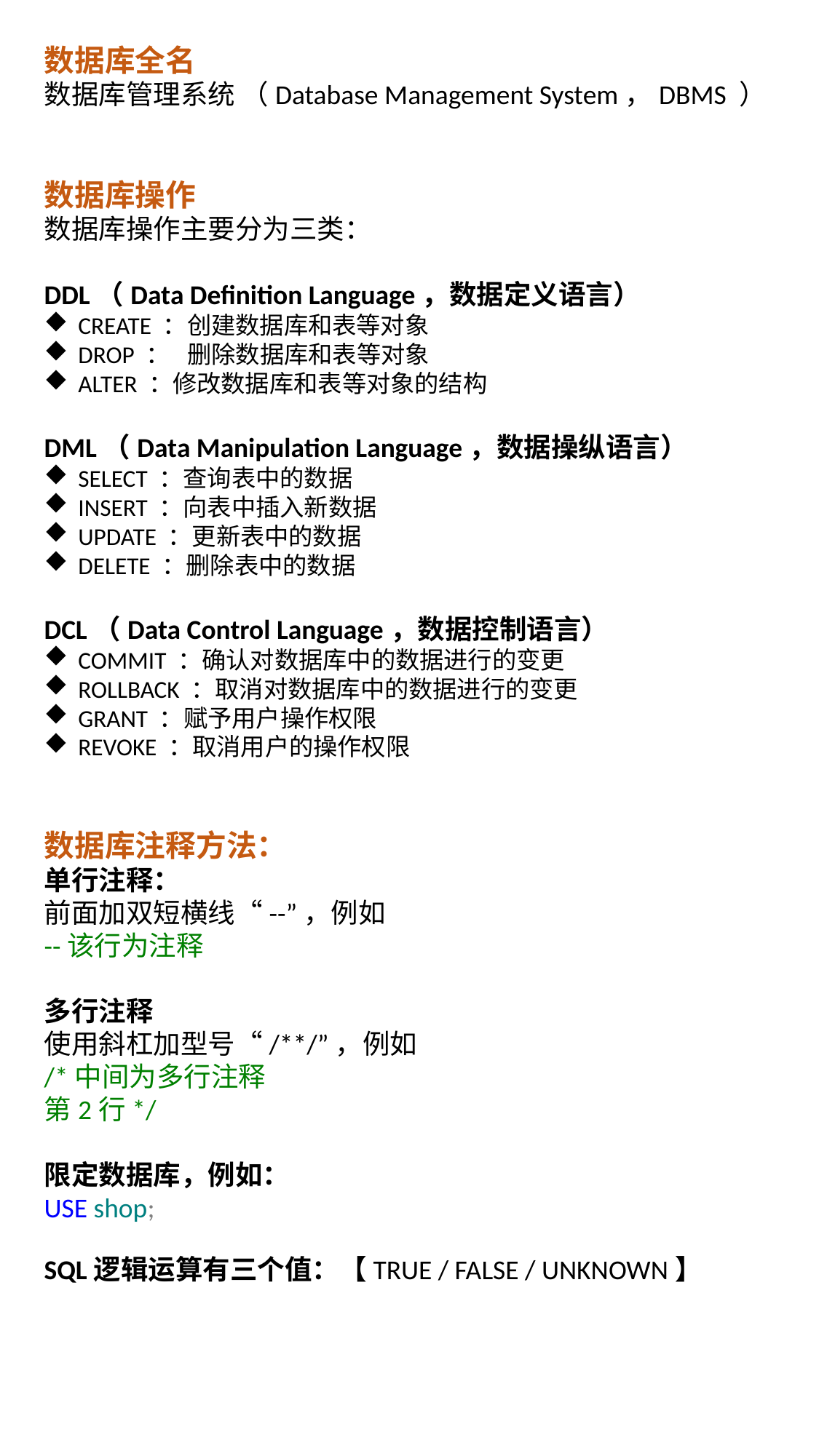

数据库全名
数据库管理系统 （Database Management System，DBMS ）

数据库操作
数据库操作主要分为三类：

DDL（Data Definition Language，数据定义语言）
CREATE ：创建数据库和表等对象
DROP ：	删除数据库和表等对象
ALTER ：修改数据库和表等对象的结构

DML（Data Manipulation Language，数据操纵语言）
SELECT ：查询表中的数据
INSERT ：向表中插入新数据
UPDATE ：更新表中的数据
DELETE ：删除表中的数据

DCL（Data Control Language，数据控制语言）
COMMIT ：确认对数据库中的数据进行的变更
ROLLBACK ：取消对数据库中的数据进行的变更
GRANT ：赋予用户操作权限
REVOKE ：取消用户的操作权限

数据库注释方法：
单行注释：
前面加双短横线“--”，例如
--该行为注释

多行注释
使用斜杠加型号“/**/”，例如
/*中间为多行注释
第2行*/

限定数据库，例如：
USE shop;

SQL逻辑运算有三个值：【TRUE / FALSE / UNKNOWN】